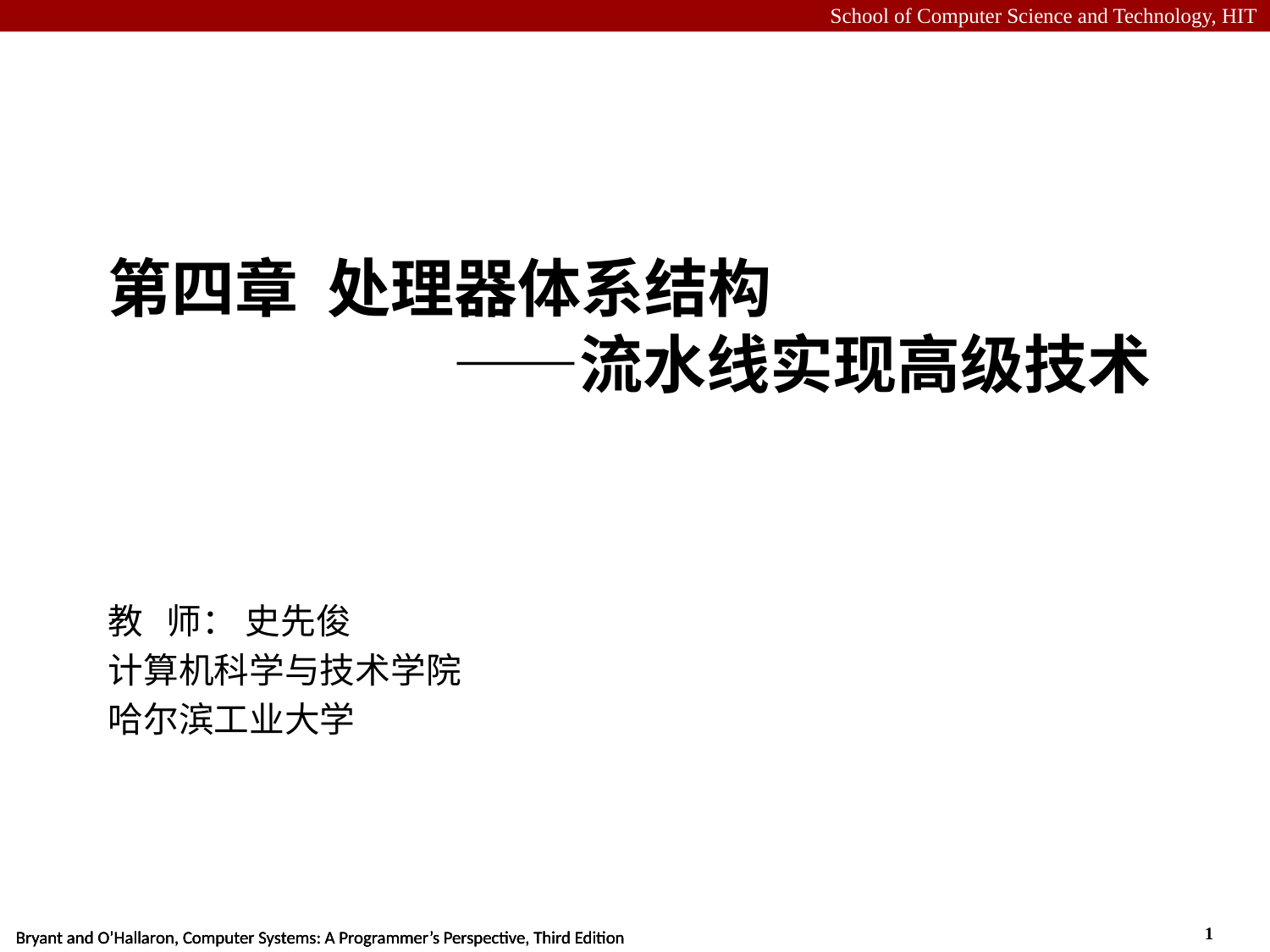

# 第四章  处理器体系结构 ——流水线实现高级技术
教   师： 史先俊
计算机科学与技术学院
哈尔滨工业大学